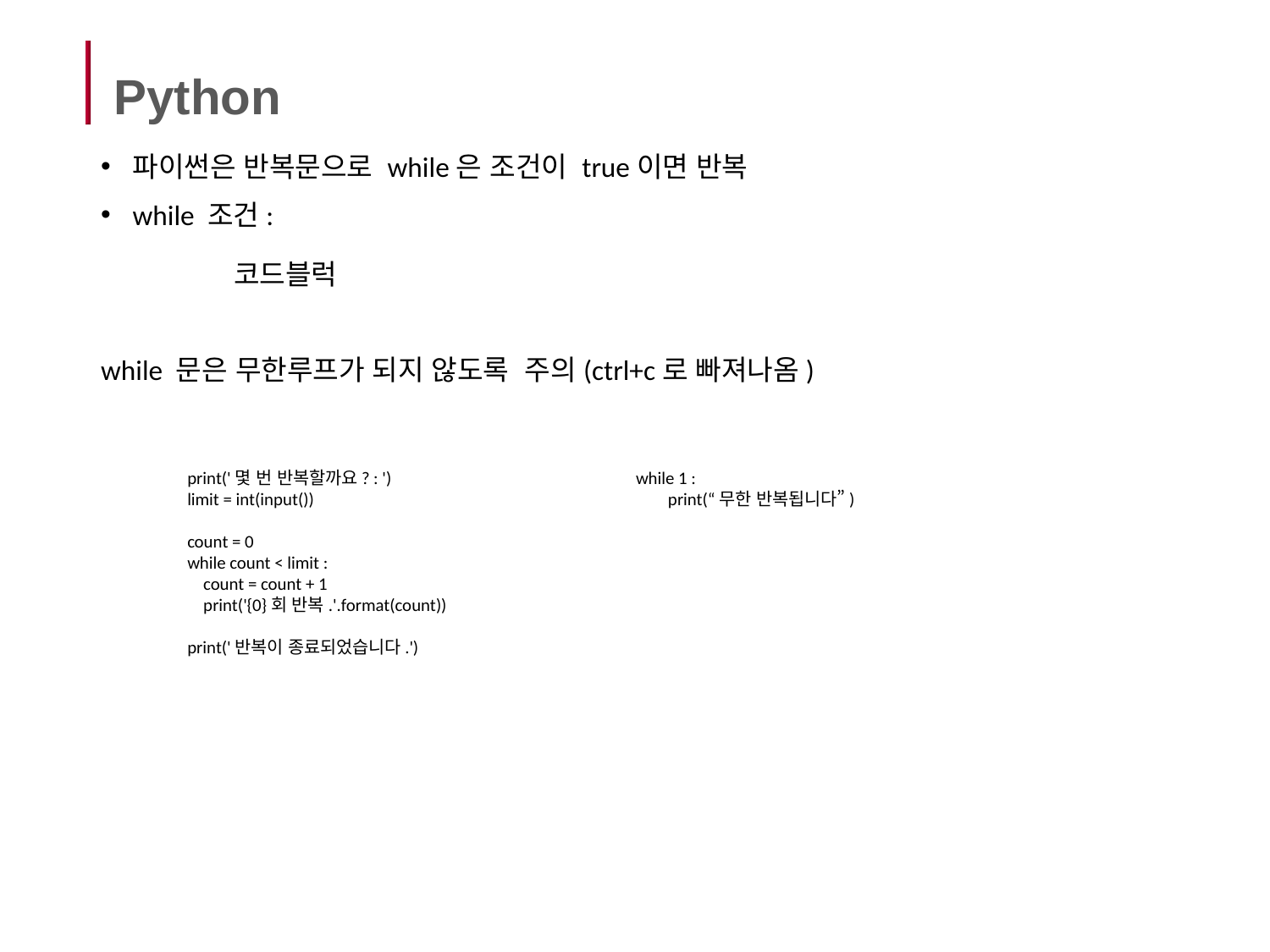

파이썬은 반복문으로 while은 조건이 true이면 반복
while 조건:
        코드블럭

while 문은 무한루프가 되지 않도록  주의(ctrl+c로 빠져나옴)
print('몇 번 반복할까요? : ')
limit = int(input())

count = 0
while count < limit :
    count = count + 1
    print('{0}회 반복.'.format(count))

print('반복이 종료되었습니다.')
while 1 :
        print(“무한 반복됩니다”)